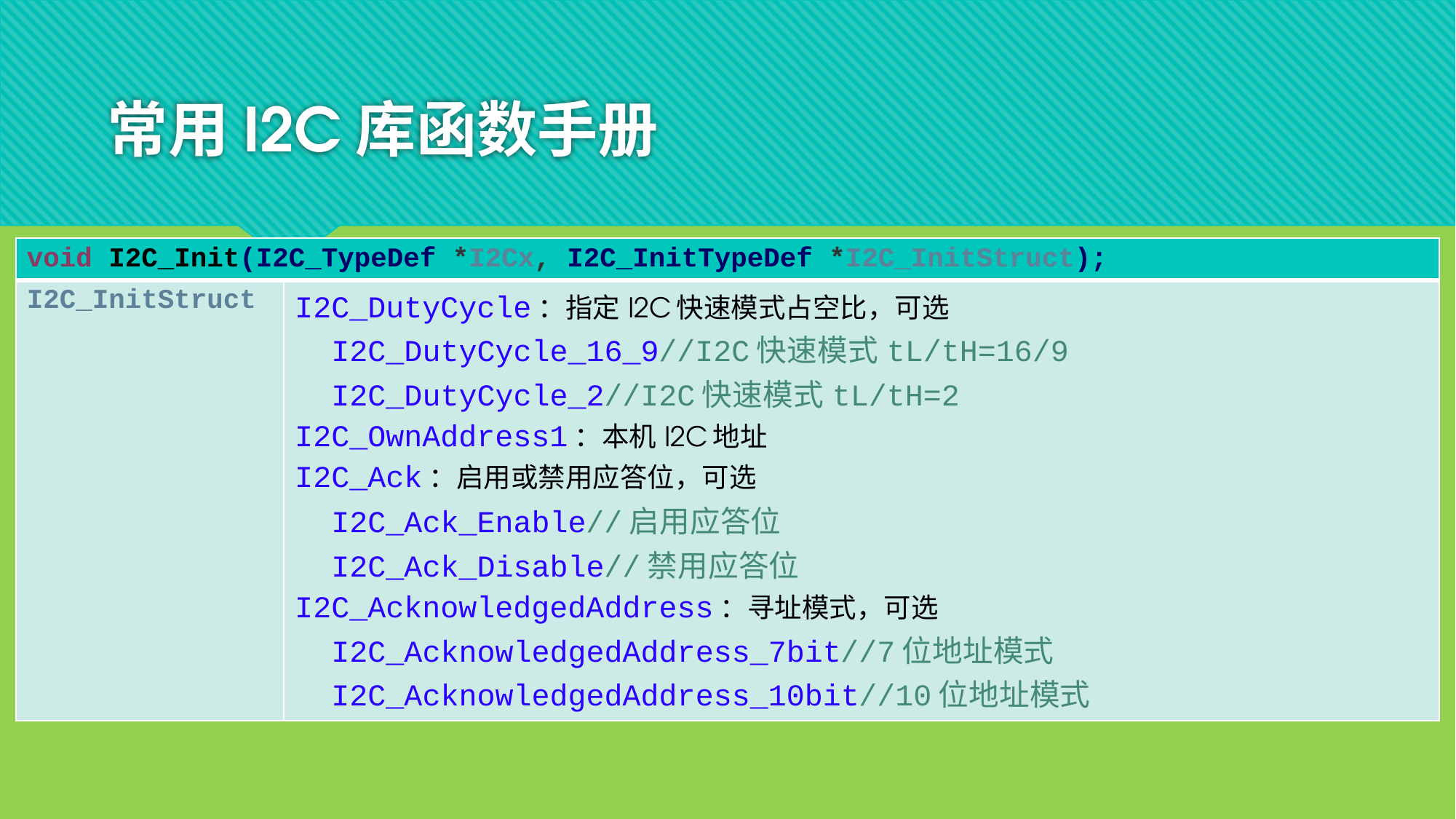

# 常用I2C库函数手册
| void I2C\_Init(I2C\_TypeDef \*I2Cx, I2C\_InitTypeDef \*I2C\_InitStruct); |  |
| --- | --- |
| I2C\_InitStruct | I2C\_DutyCycle：指定I2C快速模式占空比，可选 I2C\_DutyCycle\_16\_9//I2C快速模式tL/tH=16/9 I2C\_DutyCycle\_2//I2C快速模式tL/tH=2 I2C\_OwnAddress1：本机I2C地址 I2C\_Ack：启用或禁用应答位，可选 I2C\_Ack\_Enable//启用应答位 I2C\_Ack\_Disable//禁用应答位 I2C\_AcknowledgedAddress：寻址模式，可选 I2C\_AcknowledgedAddress\_7bit//7位地址模式 I2C\_AcknowledgedAddress\_10bit//10位地址模式 |